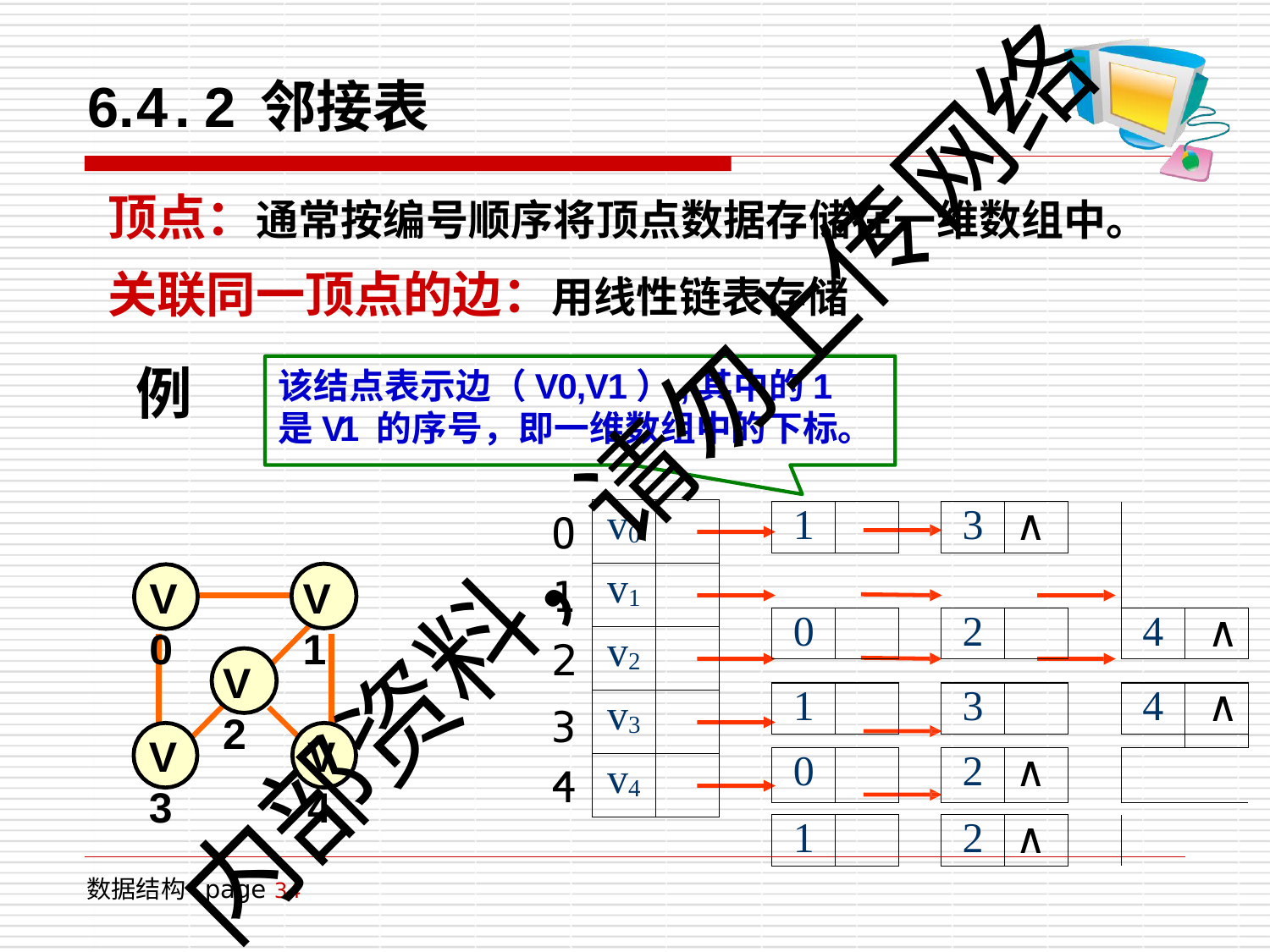

# 6.4.2	邻接表

顶点：通常按编号顺序将顶点数据存储在一维数组中。 关联同一顶点的边：用线性链表存储
例

该结点表示边（V0,V1）,其中的1是V1  的序号，即一维数组中的下标。
内部资料，请勿上传网络
0
1
2
3
4
| v0 |  |
| --- | --- |
| v1 |  |
| v2 |  |
| v3 |  |
| v4 |  |
| 1 |  |  | 3 | ∧ |  |  |  |
| --- | --- | --- | --- | --- | --- | --- | --- |
|  |  |  |  |  |  |  |  |
| 0 |  |  | 2 |  |  | 4 | ∧ |
|  |  |  |  |  |  |  |  |
| 1 |  |  | 3 |  |  | 4 | ∧ |
|  |  |  |  |  |  |  |  |
| 0 |  |  | 2 | ∧ |  |  |  |
|  |  |  |  |  |  |  |  |
| 1 |  |  | 2 | ∧ |  |  |  |

V0
V1

V2

V3
V4

数据结构 page 34